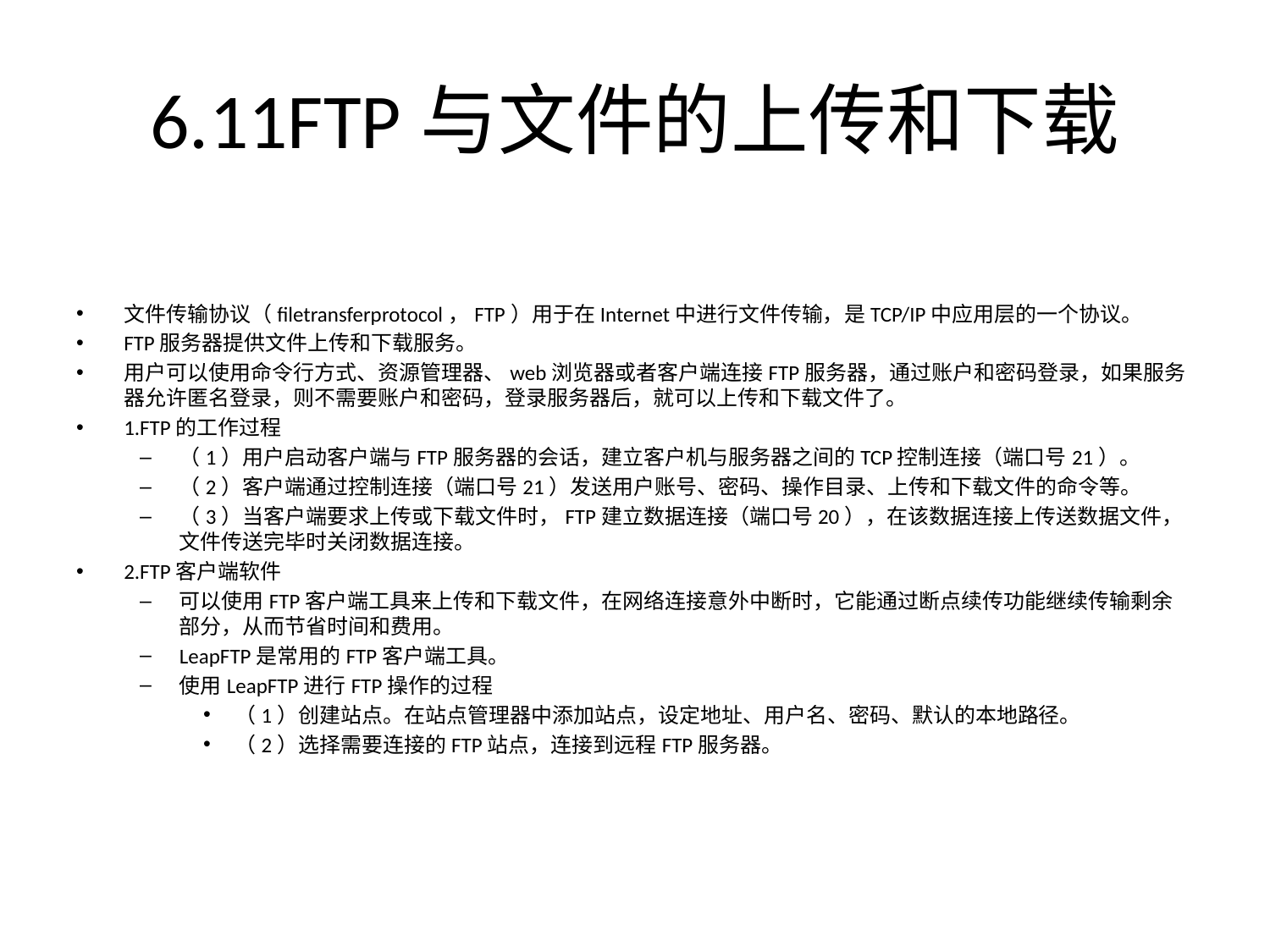

# 6.11FTP与文件的上传和下载

文件传输协议（filetransferprotocol，FTP）用于在Internet中进行文件传输，是TCP/IP中应用层的一个协议。
FTP服务器提供文件上传和下载服务。
用户可以使用命令行方式、资源管理器、web浏览器或者客户端连接FTP服务器，通过账户和密码登录，如果服务器允许匿名登录，则不需要账户和密码，登录服务器后，就可以上传和下载文件了。
1.FTP的工作过程
（1）用户启动客户端与FTP服务器的会话，建立客户机与服务器之间的TCP控制连接（端口号21）。
（2）客户端通过控制连接（端口号21）发送用户账号、密码、操作目录、上传和下载文件的命令等。
（3）当客户端要求上传或下载文件时，FTP建立数据连接（端口号20），在该数据连接上传送数据文件，文件传送完毕时关闭数据连接。
2.FTP客户端软件
可以使用FTP客户端工具来上传和下载文件，在网络连接意外中断时，它能通过断点续传功能继续传输剩余部分，从而节省时间和费用。
LeapFTP是常用的FTP客户端工具。
使用LeapFTP进行FTP操作的过程
（1）创建站点。在站点管理器中添加站点，设定地址、用户名、密码、默认的本地路径。
（2）选择需要连接的FTP站点，连接到远程FTP服务器。